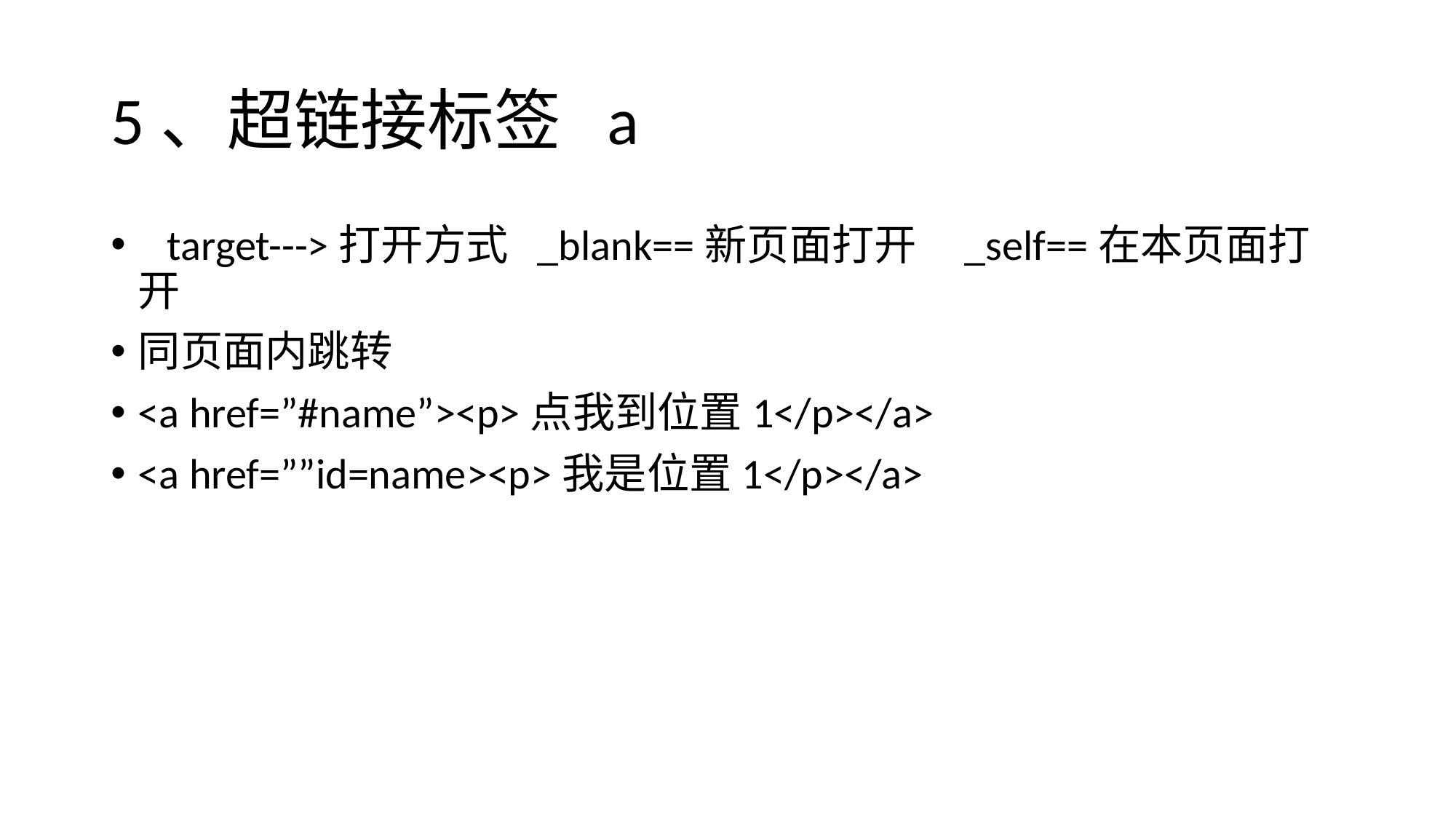

# 5、超链接标签  a
   target--->打开方式  _blank==新页面打开    _self==在本页面打开
同页面内跳转
<a href=”#name”><p>点我到位置1</p></a>
<a href=””id=name><p>我是位置1</p></a>